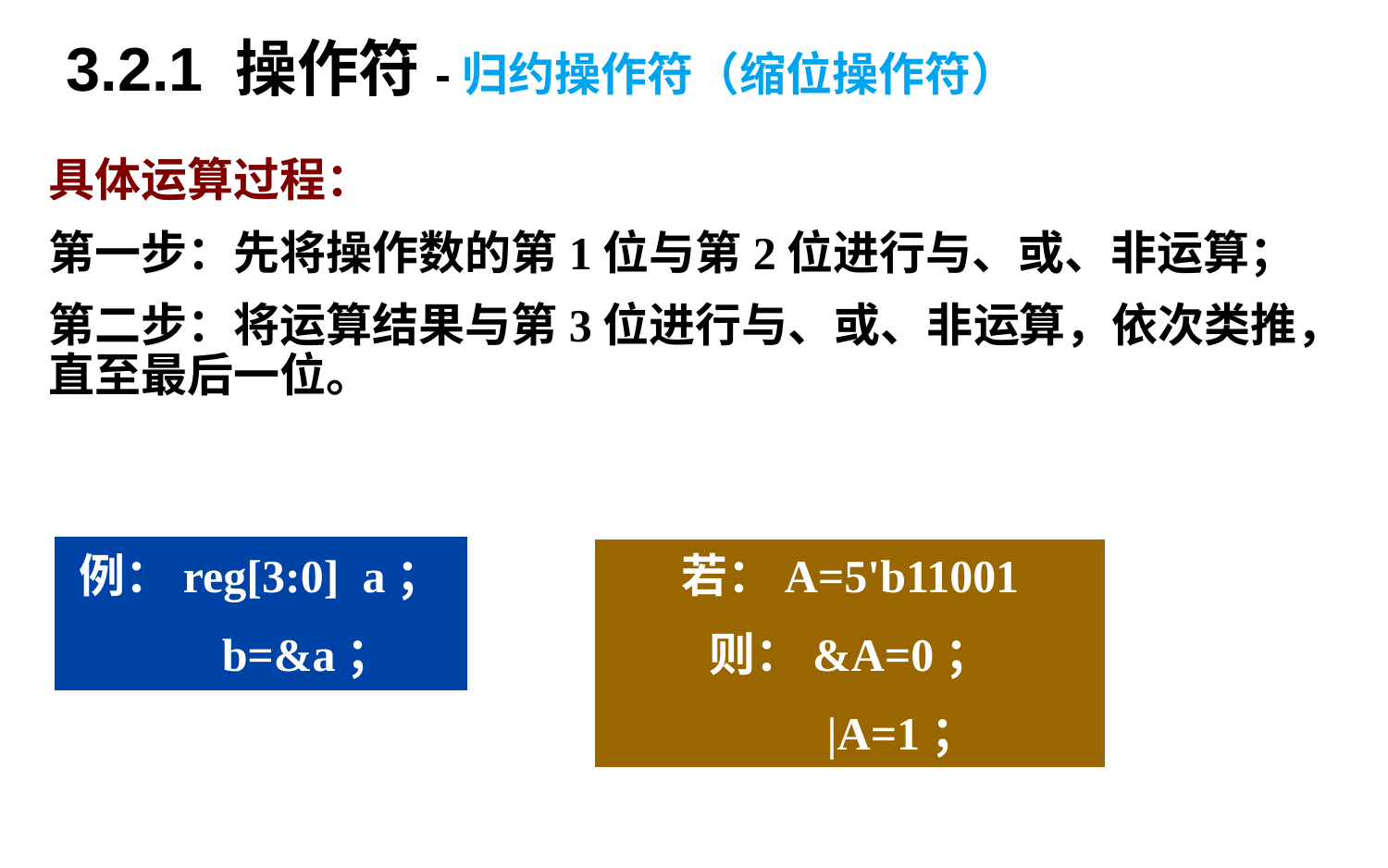

3.2.1 操作符-归约操作符（缩位操作符）
具体运算过程：
第一步：先将操作数的第1位与第2位进行与、或、非运算；
第二步：将运算结果与第3位进行与、或、非运算，依次类推，直至最后一位。
例：reg[3:0]  a；
        b=&a；
若：A=5'b11001
则：&A=0；
         |A=1；